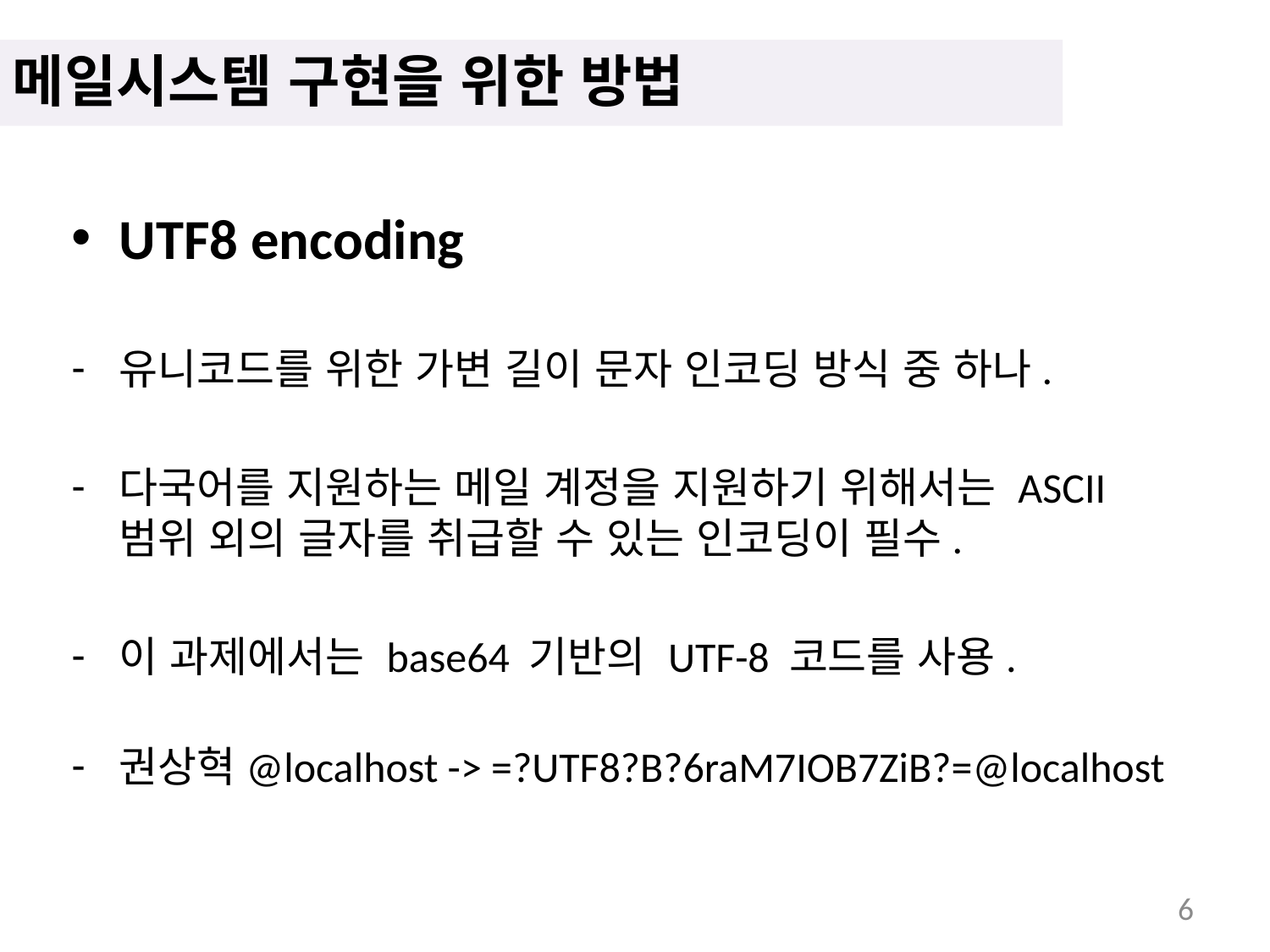

메일시스템 구현을 위한 방법

UTF8 encoding
유니코드를 위한 가변 길이 문자 인코딩 방식 중 하나.

다국어를 지원하는 메일 계정을 지원하기 위해서는 ASCII 범위 외의 글자를 취급할 수 있는 인코딩이 필수.

이 과제에서는 base64 기반의 UTF-8 코드를 사용.
권상혁@localhost -> =?UTF8?B?6raM7IOB7ZiB?=@localhost

6